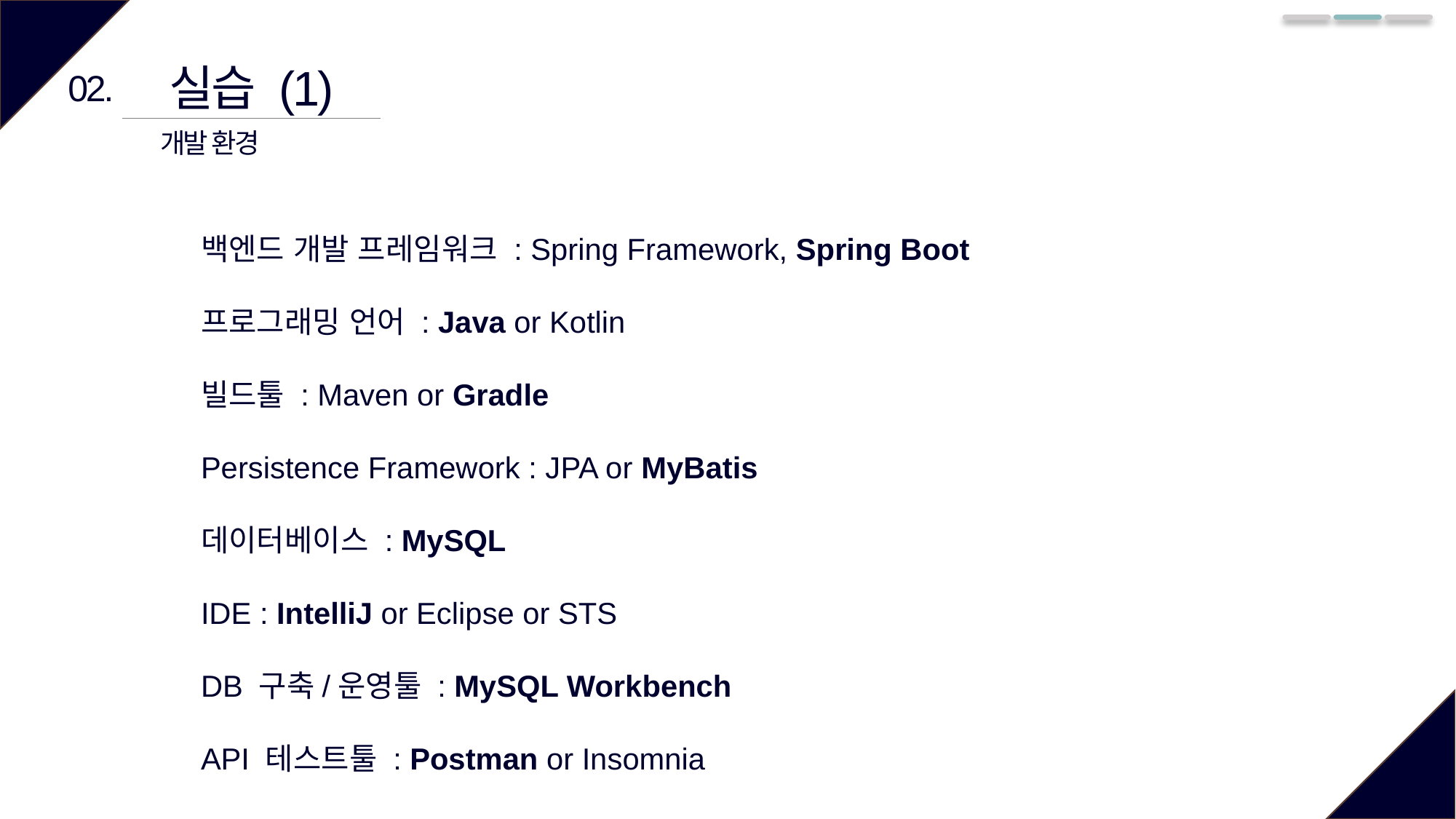

실습 (1)
02.
개발 환경
백엔드 개발 프레임워크 : Spring Framework, Spring Boot
프로그래밍 언어 : Java or Kotlin
빌드툴 : Maven or Gradle
Persistence Framework : JPA or MyBatis
데이터베이스 : MySQL
IDE : IntelliJ or Eclipse or STS
DB 구축/운영툴 : MySQL Workbench
API 테스트툴 : Postman or Insomnia